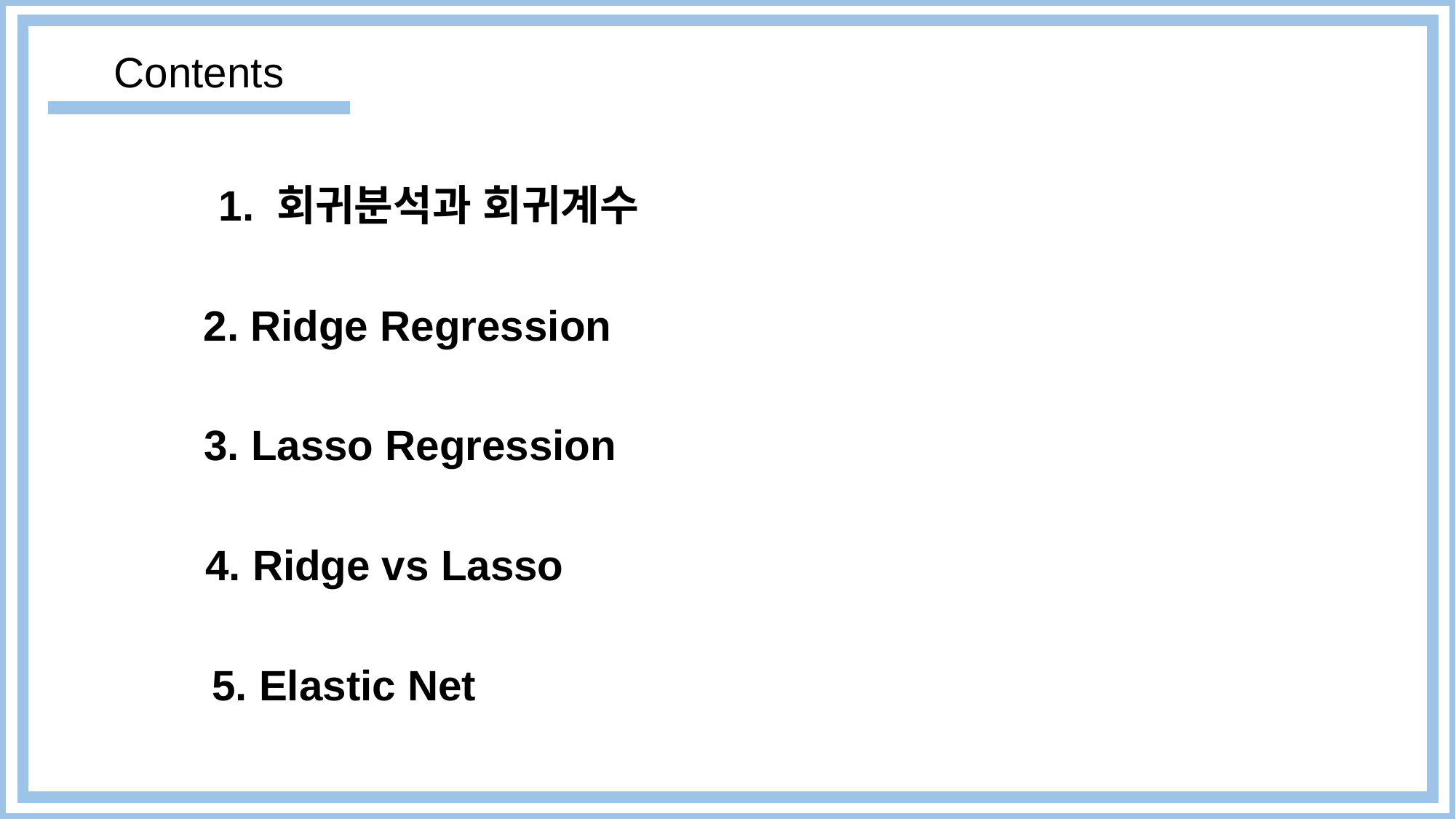

Contents

1. 회귀분석과 회귀계수
2. Ridge Regression
3. Lasso Regression
4. Ridge vs Lasso
5. Elastic Net